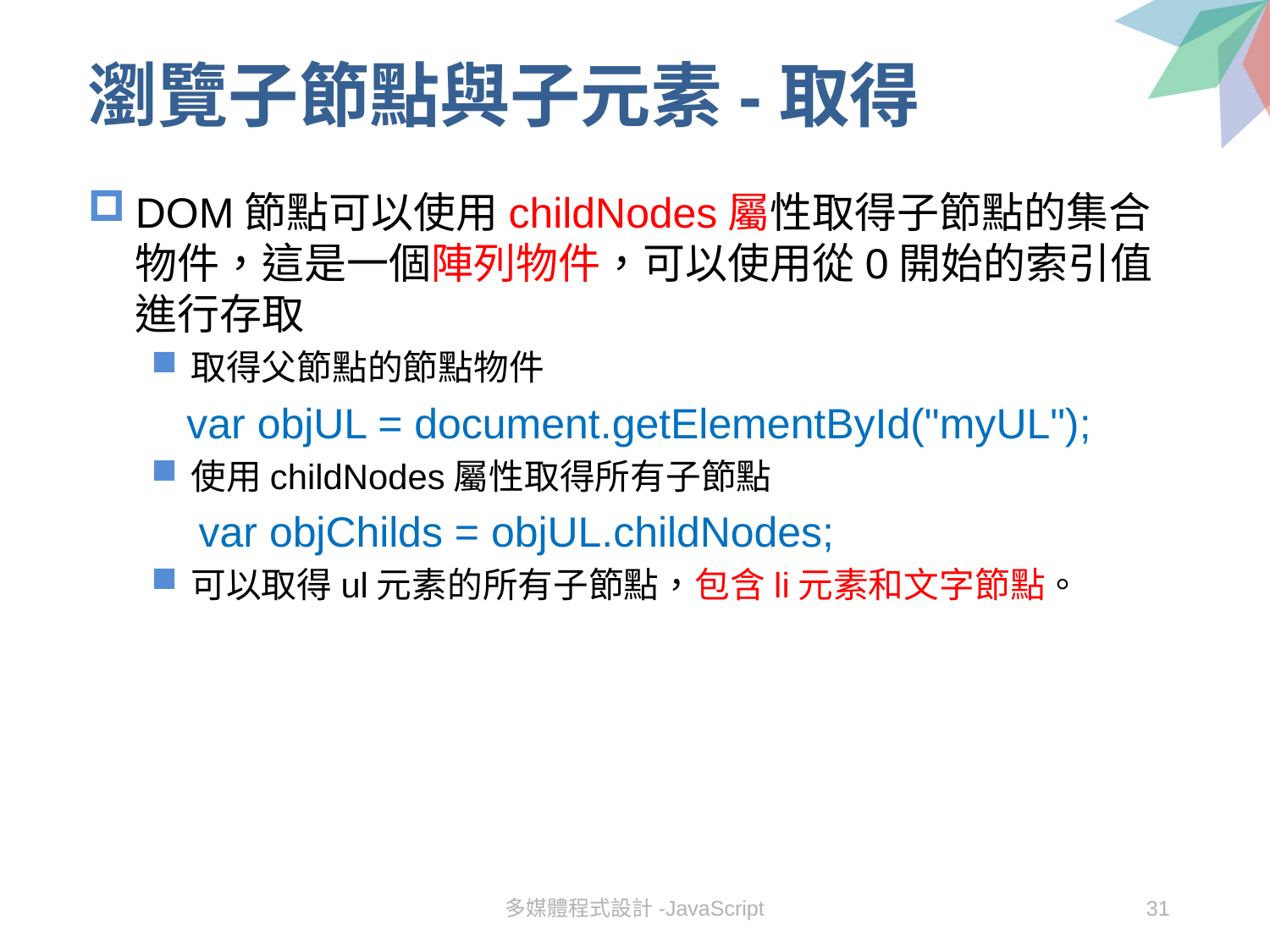

# 瀏覽子節點與子元素-取得
DOM節點可以使用childNodes屬性取得子節點的集合物件，這是一個陣列物件，可以使用從0開始的索引值進行存取
取得父節點的節點物件
   var objUL = document.getElementById("myUL");
使用childNodes屬性取得所有子節點
    var objChilds = objUL.childNodes;
可以取得ul元素的所有子節點，包含li元素和文字節點。
多媒體程式設計-JavaScript
31